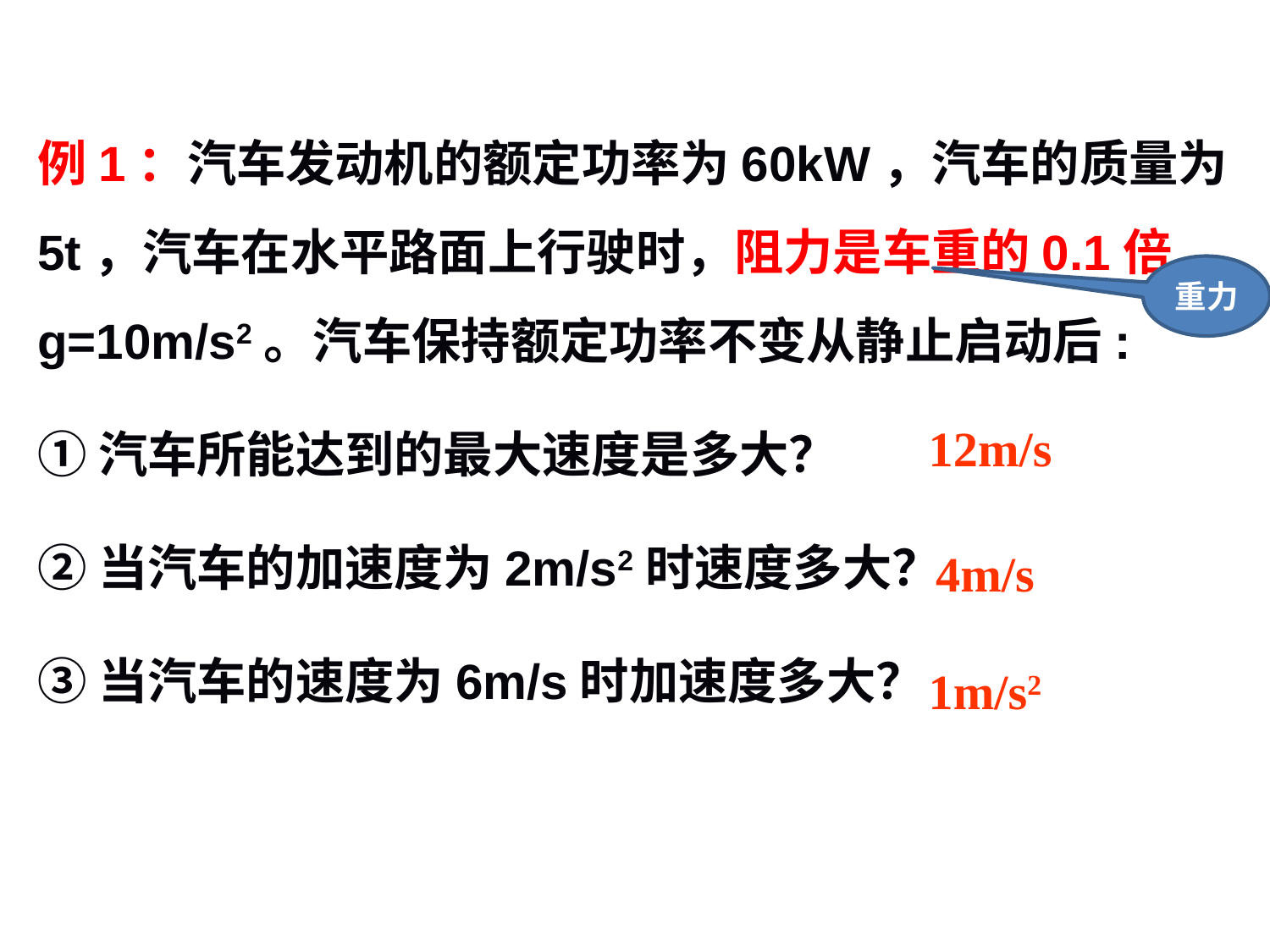

例1：汽车发动机的额定功率为60kW，汽车的质量为5t，汽车在水平路面上行驶时，阻力是车重的0.1倍，g=10m/s2。汽车保持额定功率不变从静止启动后:
①汽车所能达到的最大速度是多大？
②当汽车的加速度为2m/s2时速度多大？
③当汽车的速度为6m/s时加速度多大？
重力
12m/s
4m/s
1m/s2